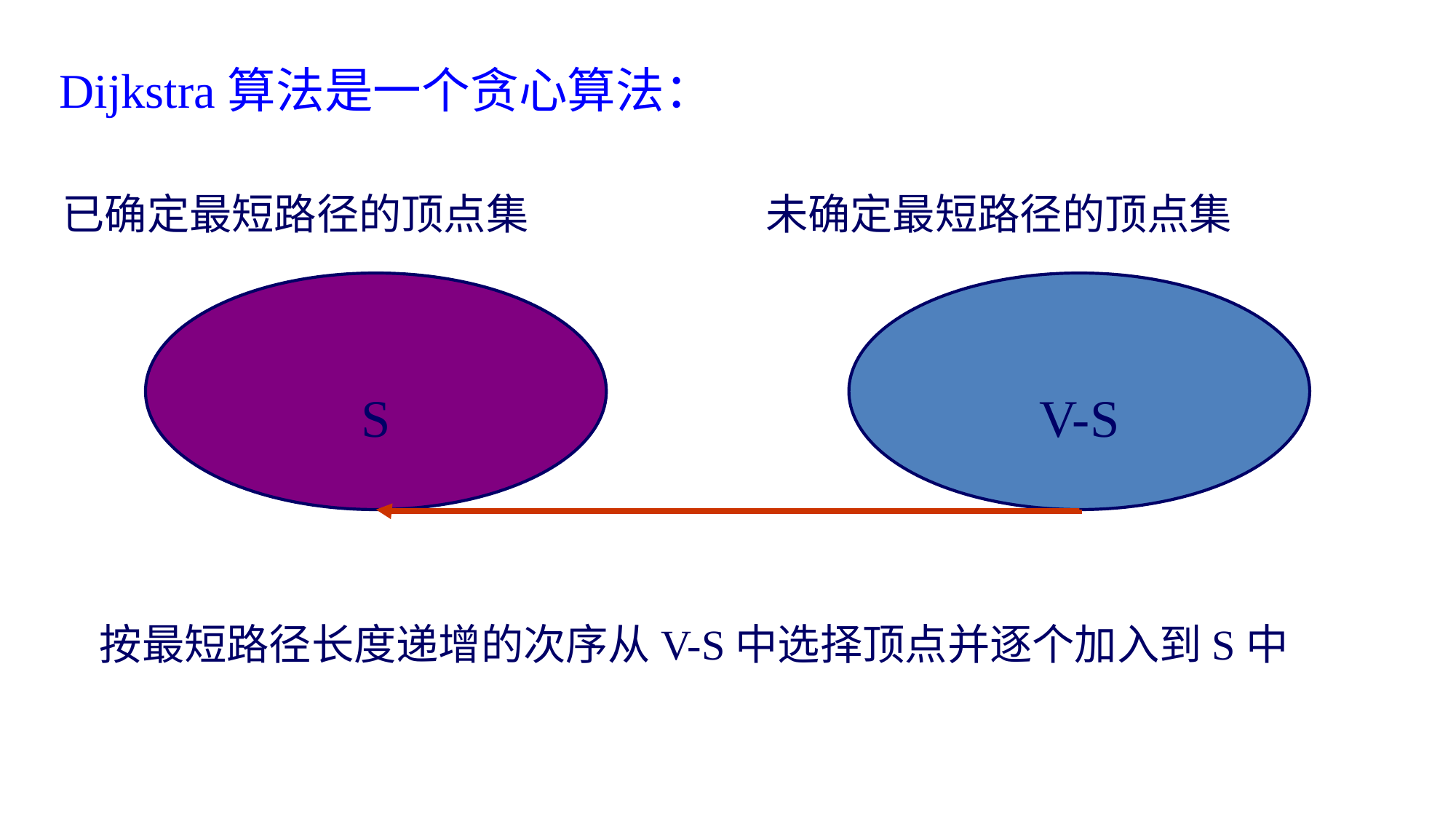

Dijkstra算法是一个贪心算法：
已确定最短路径的顶点集
未确定最短路径的顶点集
S
V-S
按最短路径长度递增的次序从V-S中选择顶点并逐个加入到S中